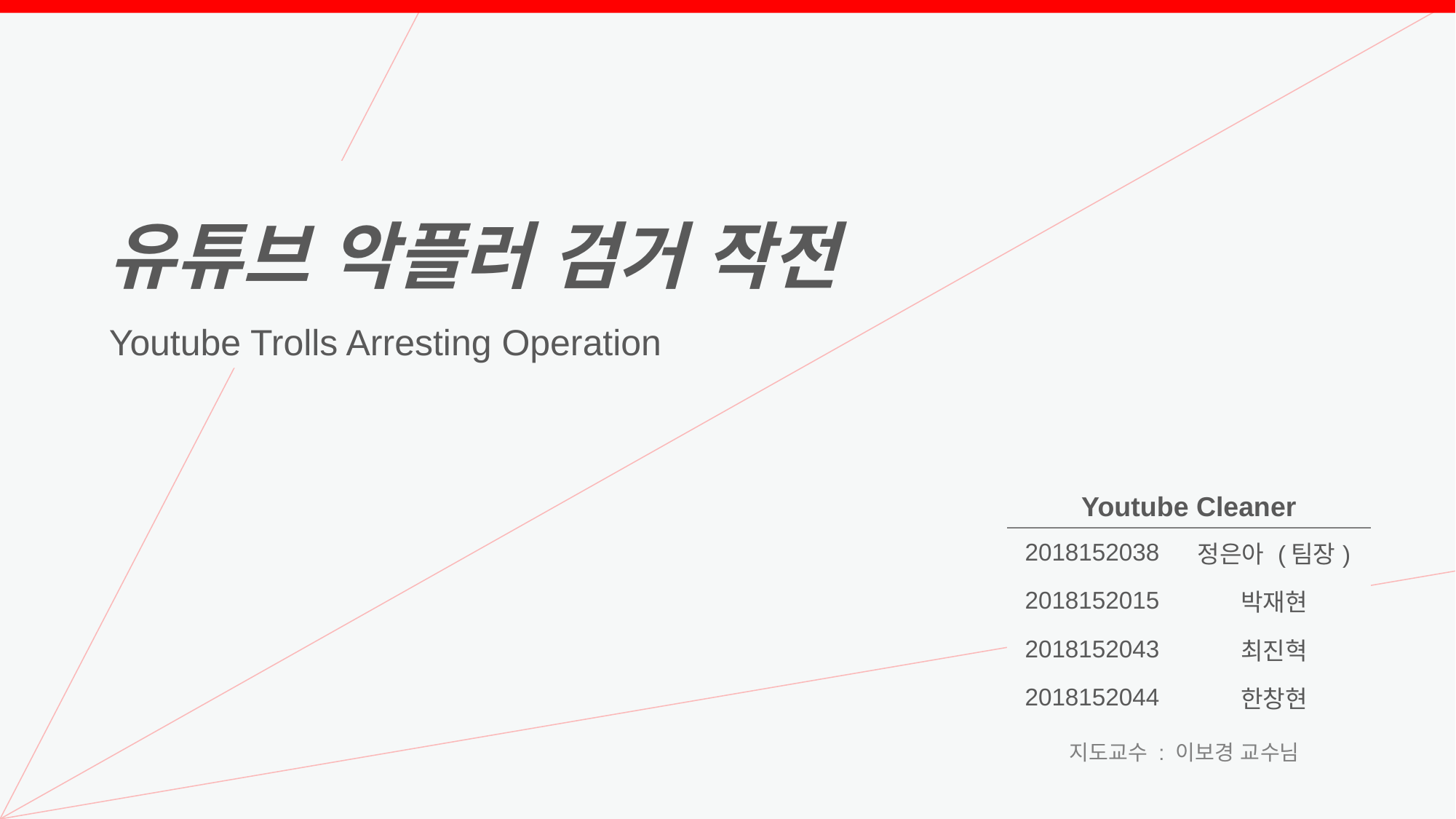

유튜브 악플러 검거 작전
Youtube Trolls Arresting Operation
| Youtube Cleaner |  |
| --- | --- |
| 2018152038 | 정은아 (팀장) |
| 2018152015 | 박재현 |
| 2018152043 | 최진혁 |
| 2018152044 | 한창현 |
지도교수 : 이보경 교수님